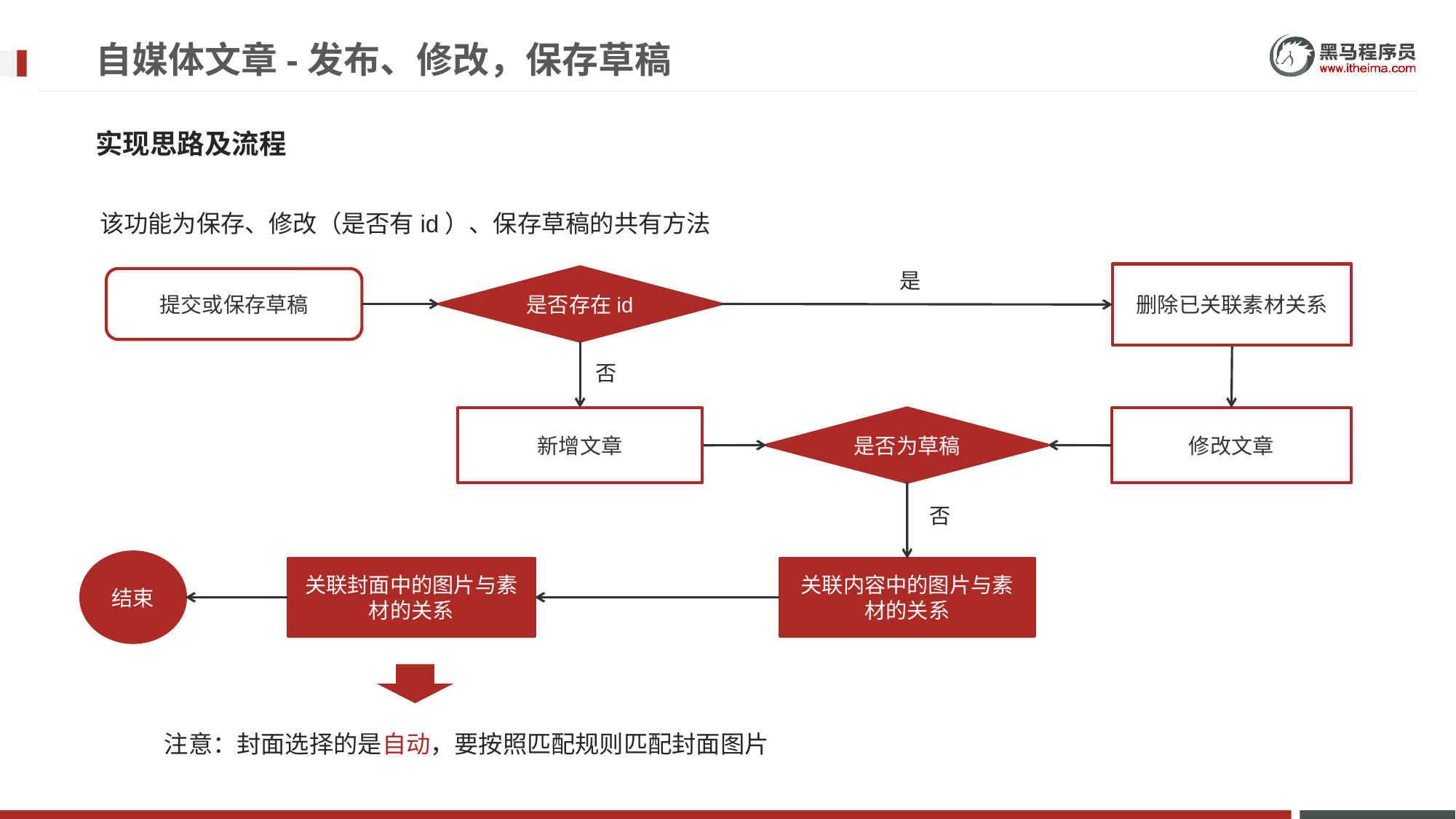

# 自媒体文章-发布、修改，保存草稿
实现思路及流程
该功能为保存、修改（是否有id）、保存草稿的共有方法
是
删除已关联素材关系
是否存在id
提交或保存草稿
否
新增文章
修改文章
是否为草稿
否
关联内容中的图片与素材的关系
结束
关联封面中的图片与素材的关系

注意：封面选择的是自动，要按照匹配规则匹配封面图片